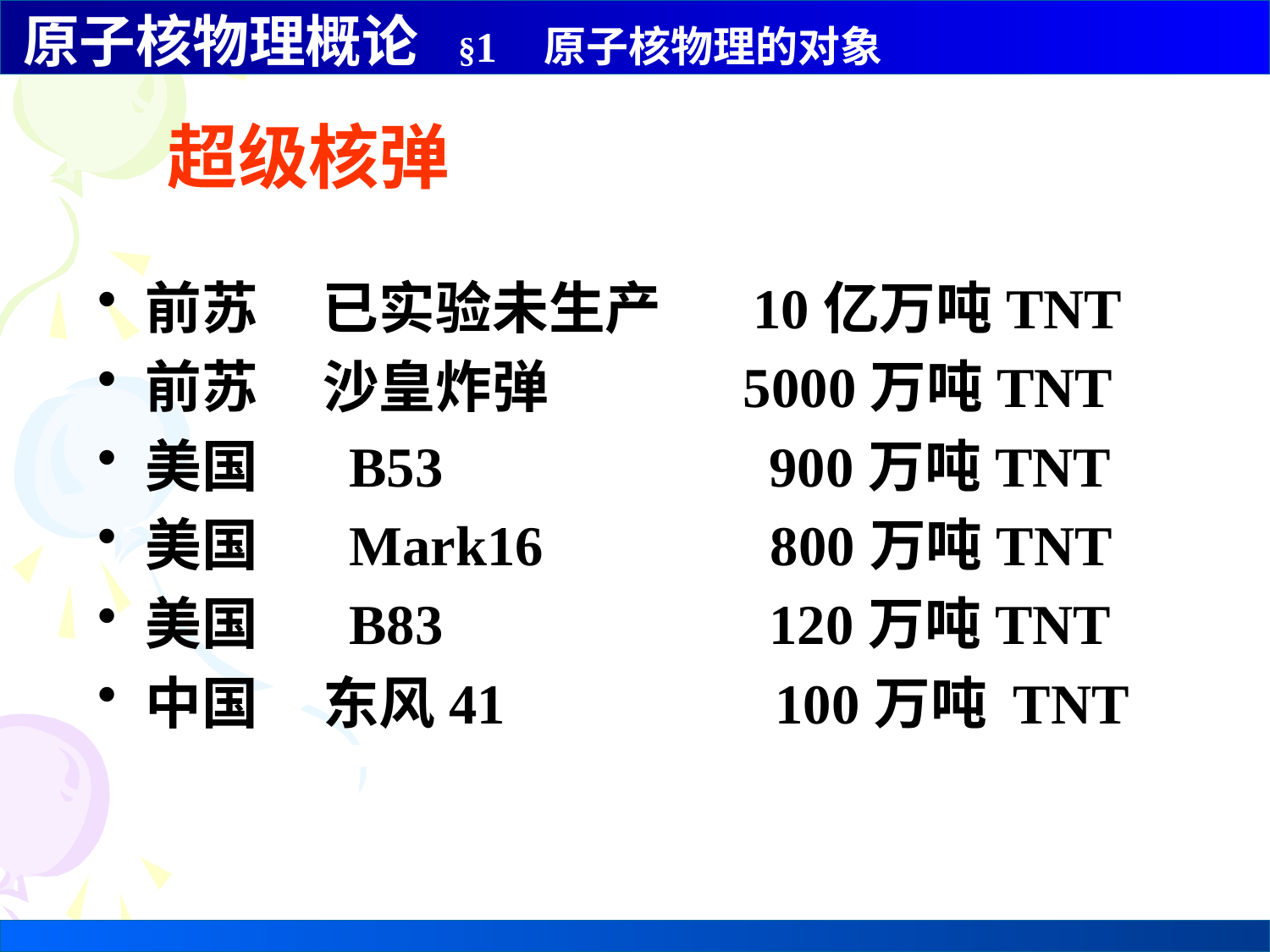

超级核弹
前苏     已实验未生产      10亿万吨TNT
前苏     沙皇炸弹              5000万吨TNT
美国      B53                       900万吨TNT
美国      Mark16                800万吨TNT
美国      B83                       120万吨TNT
中国     东风41                   100万吨 TNT